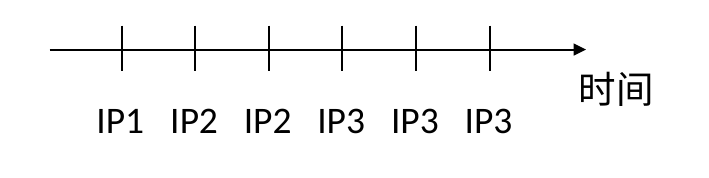

时间
IP1
IP2
IP2
IP3
IP3
IP3